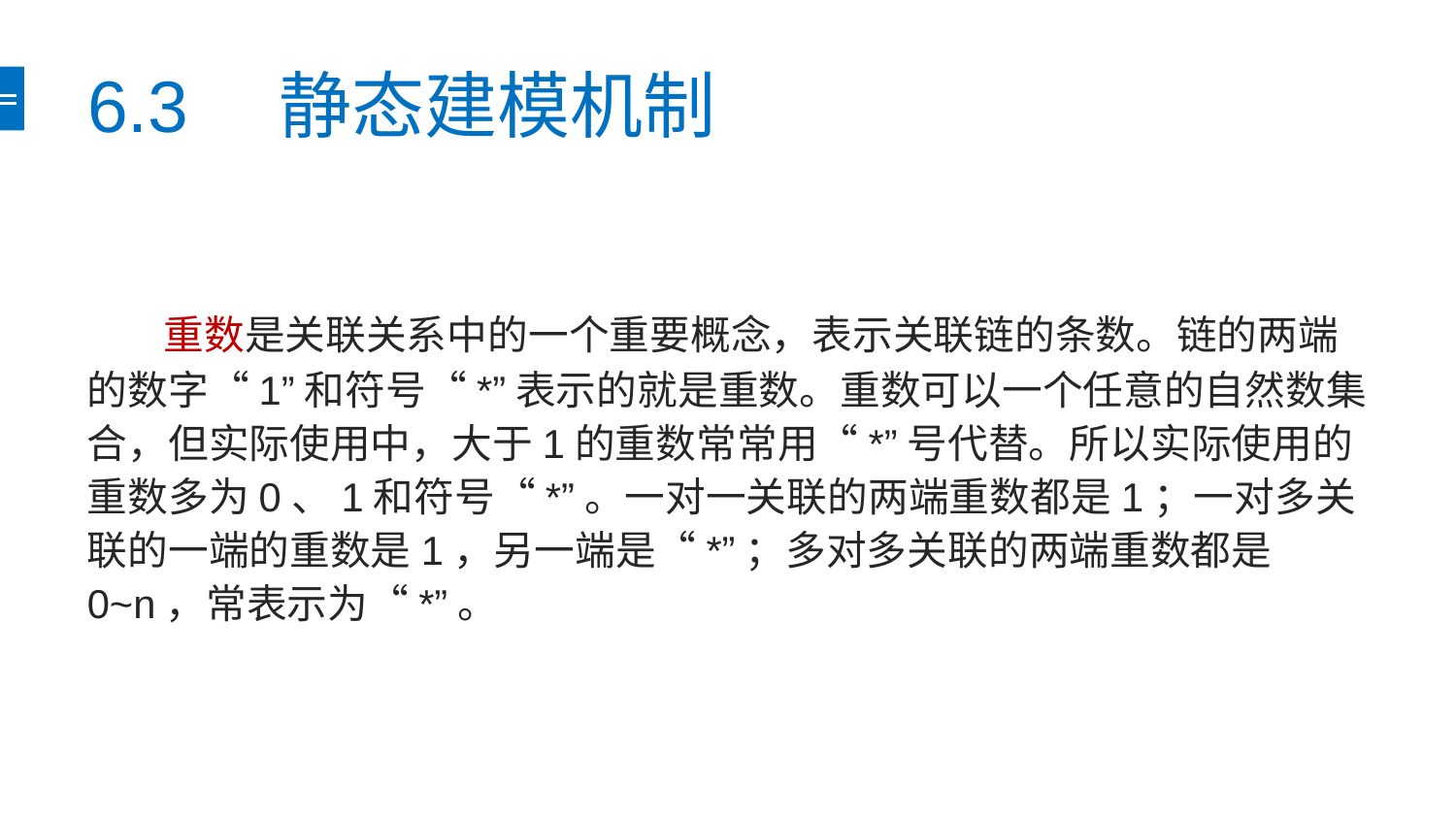

# 6.3　静态建模机制

       重数是关联关系中的一个重要概念，表示关联链的条数。链的两端的数字“1”和符号“*”表示的就是重数。重数可以一个任意的自然数集合，但实际使用中，大于1的重数常常用“*”号代替。所以实际使用的重数多为0、1和符号“*”。一对一关联的两端重数都是1；一对多关联的一端的重数是1，另一端是“*”；多对多关联的两端重数都是0~n，常表示为“*”。